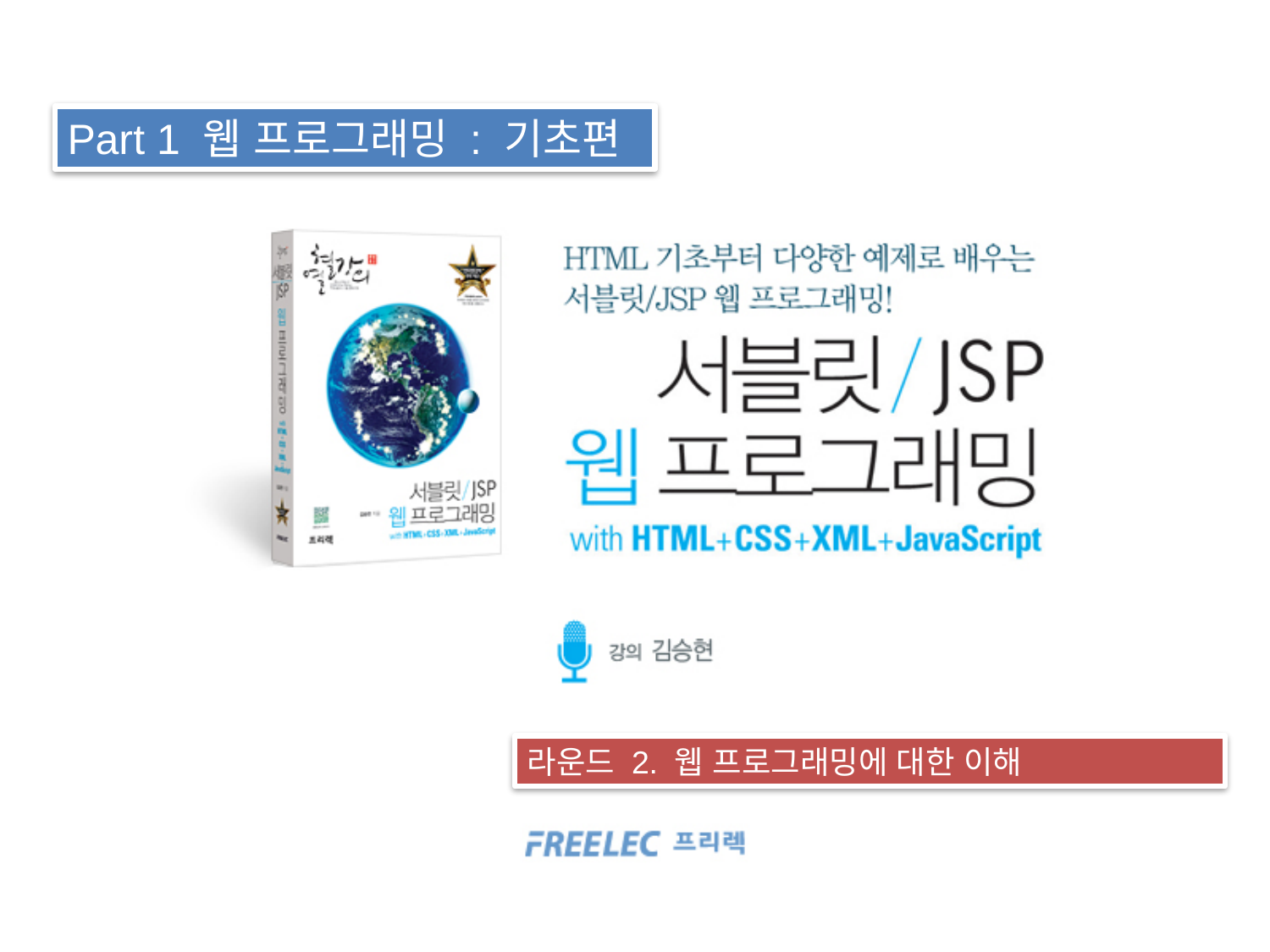

Part 1 웹 프로그래밍 : 기초편
라운드 2. 웹 프로그래밍에 대한 이해